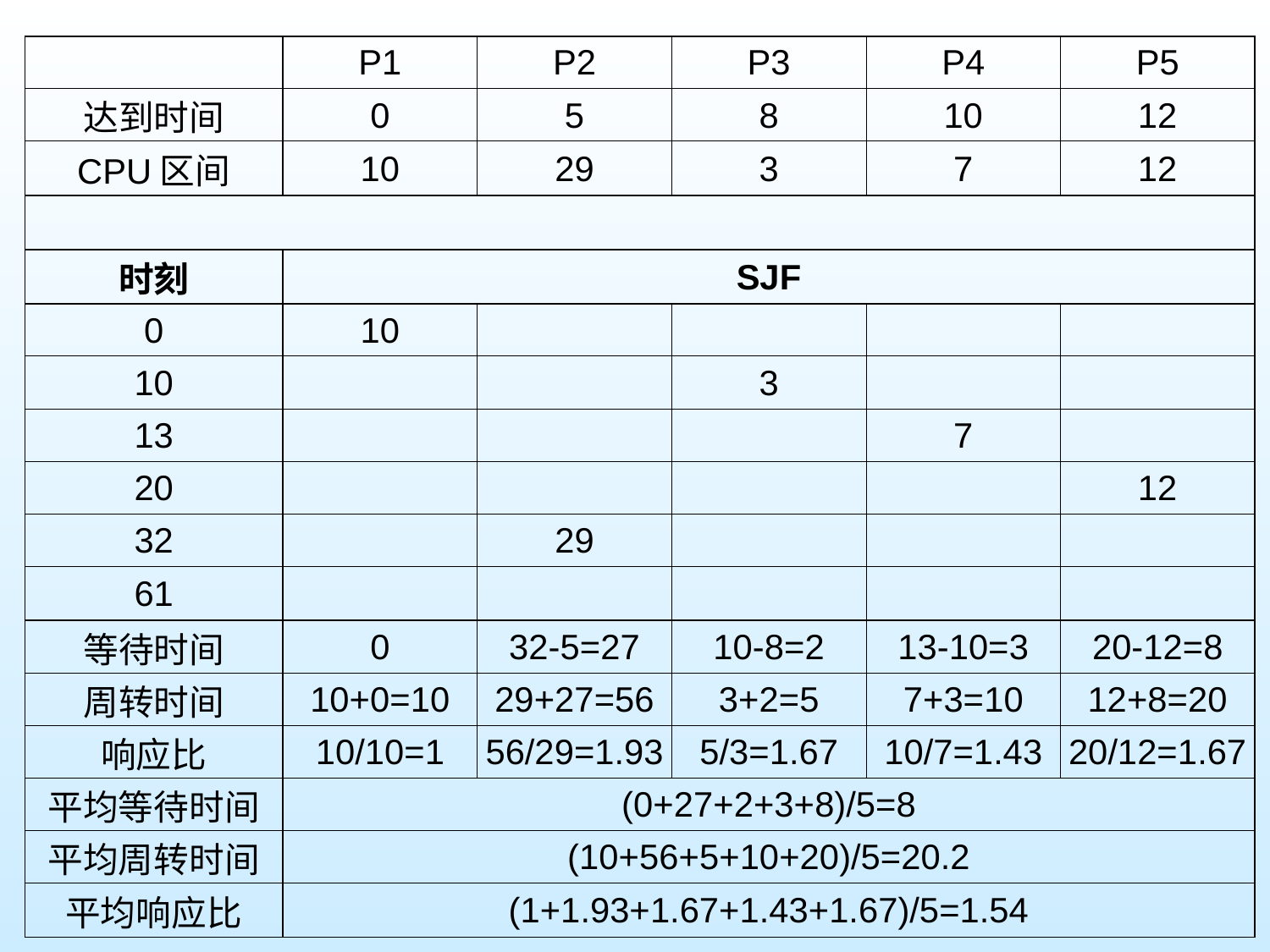

|  | P1 | P2 | P3 | P4 | P5 |
| --- | --- | --- | --- | --- | --- |
| 达到时间 | 0 | 5 | 8 | 10 | 12 |
| CPU区间 | 10 | 29 | 3 | 7 | 12 |
|  |  |  |  |  |  |
| 时刻 | SJF |  |  |  |  |
| 0 | 10 |  |  |  |  |
| 10 |  |  | 3 |  |  |
| 13 |  |  |  | 7 |  |
| 20 |  |  |  |  | 12 |
| 32 |  | 29 |  |  |  |
| 61 |  |  |  |  |  |
| 等待时间 | 0 | 32-5=27 | 10-8=2 | 13-10=3 | 20-12=8 |
| 周转时间 | 10+0=10 | 29+27=56 | 3+2=5 | 7+3=10 | 12+8=20 |
| 响应比 | 10/10=1 | 56/29=1.93 | 5/3=1.67 | 10/7=1.43 | 20/12=1.67 |
| 平均等待时间 | (0+27+2+3+8)/5=8 |  |  |  |  |
| 平均周转时间 | (10+56+5+10+20)/5=20.2 |  |  |  |  |
| 平均响应比 | (1+1.93+1.67+1.43+1.67)/5=1.54 |  |  |  |  |